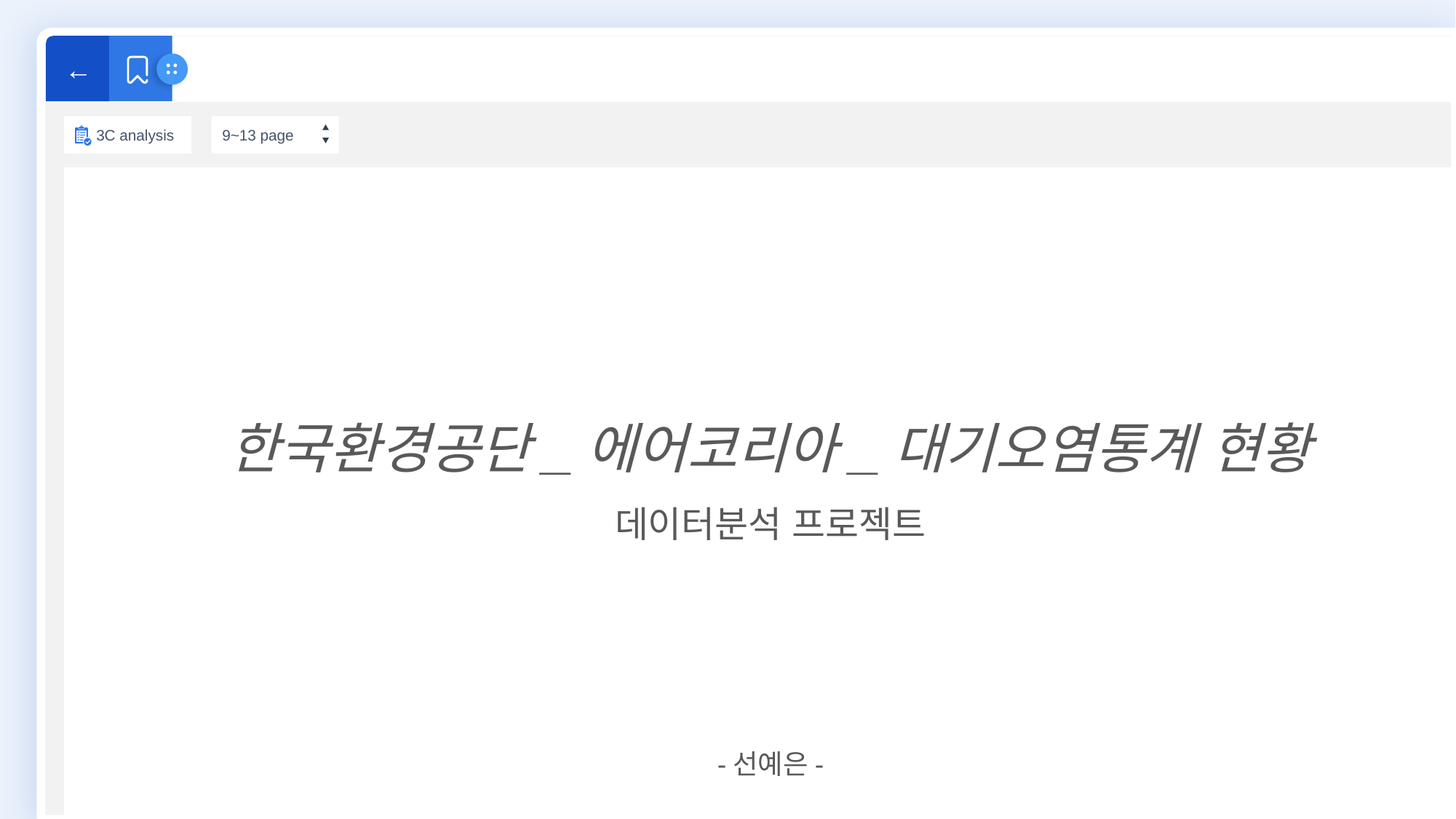

←

3C analysis
9~13 page

한국환경공단_에어코리아_대기오염통계 현황
데이터분석 프로젝트
-선예은-